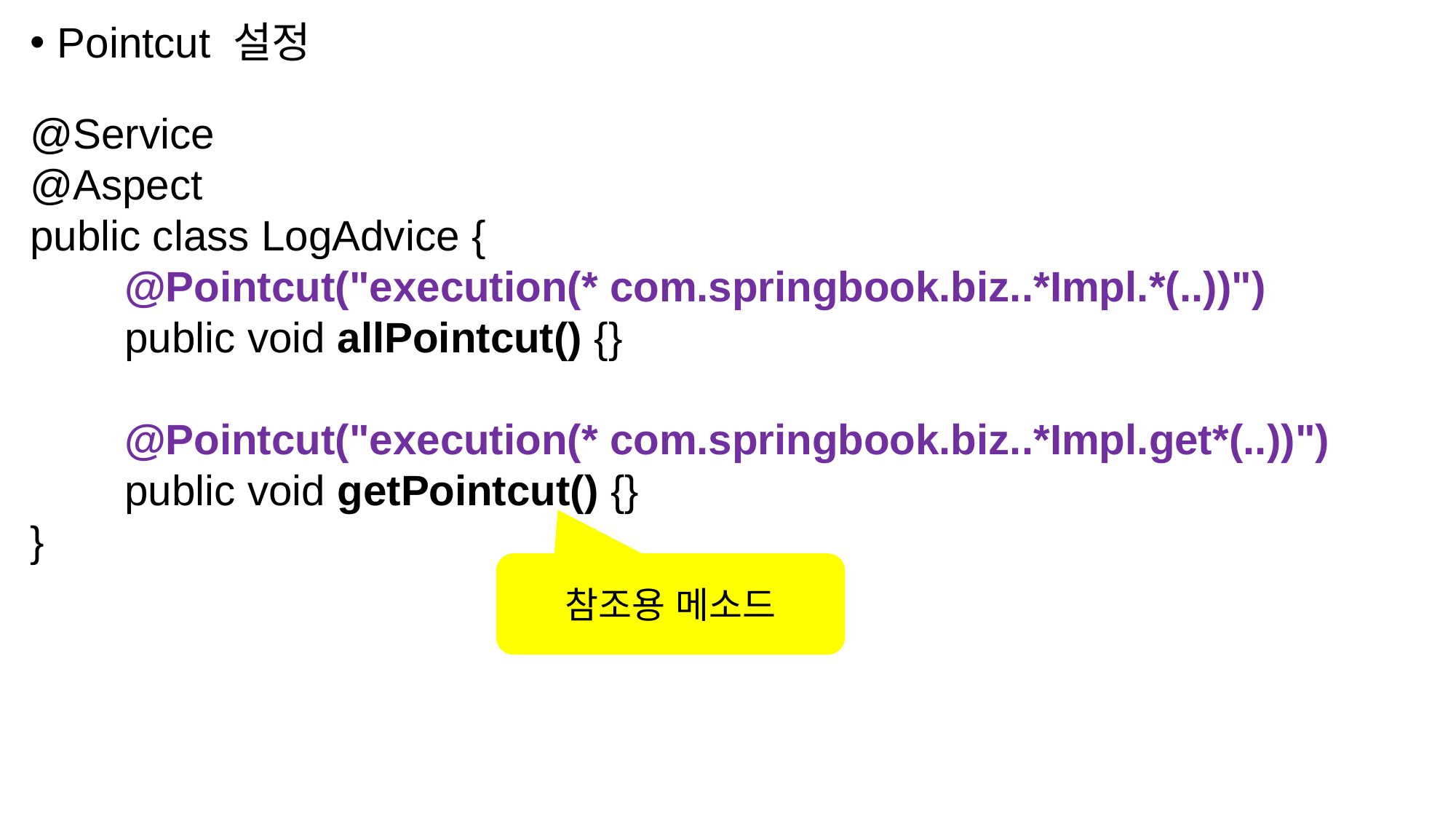

Pointcut 설정
@Service
@Aspect
public class LogAdvice {
        @Pointcut("execution(* com.springbook.biz..*Impl.*(..))")
        public void allPointcut() {}

        @Pointcut("execution(* com.springbook.biz..*Impl.get*(..))")
        public void getPointcut() {}
}

참조용 메소드